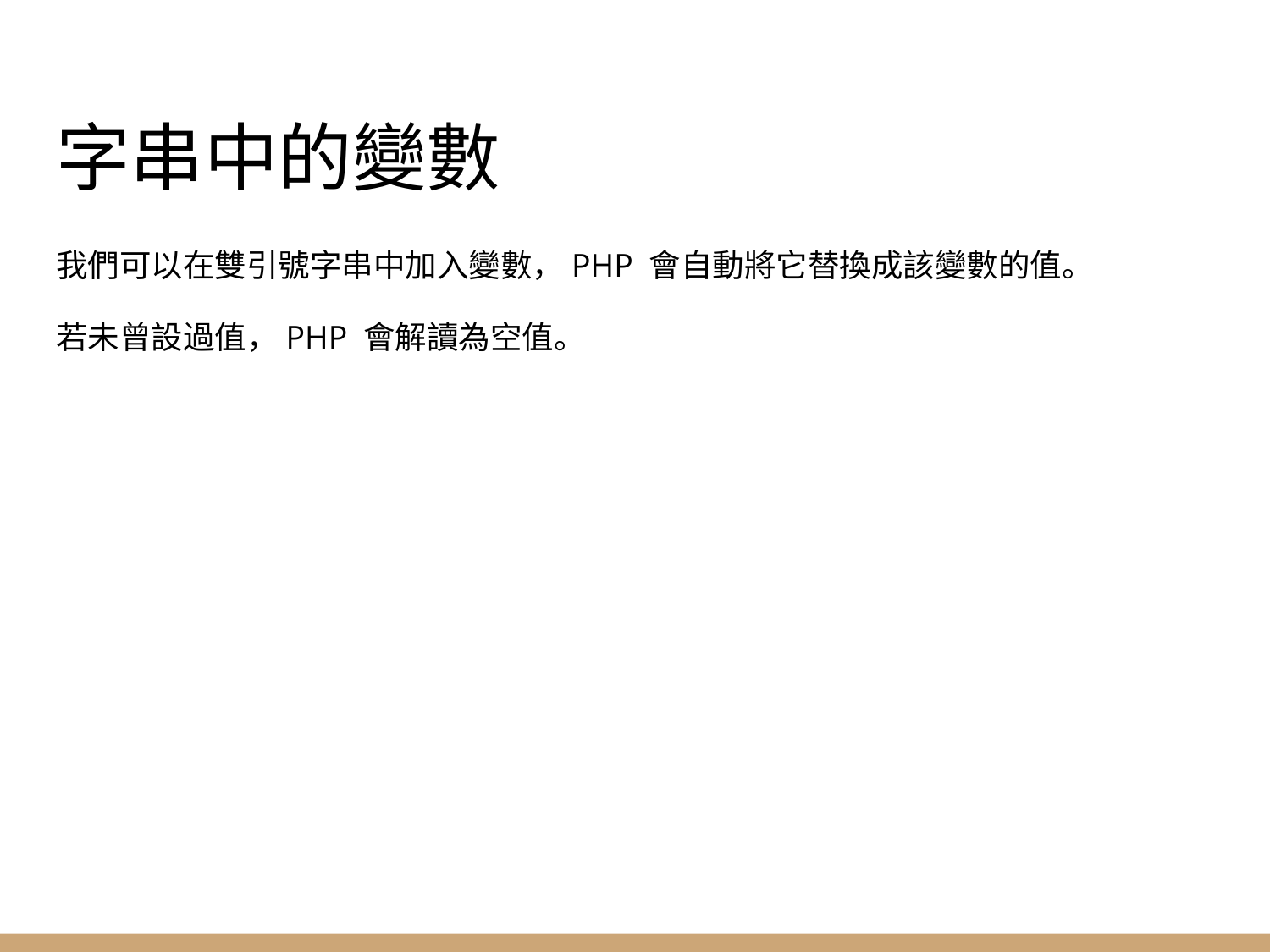

# 字串中的變數
我們可以在雙引號字串中加入變數，PHP 會自動將它替換成該變數的值。
若未曾設過值，PHP 會解讀為空值。